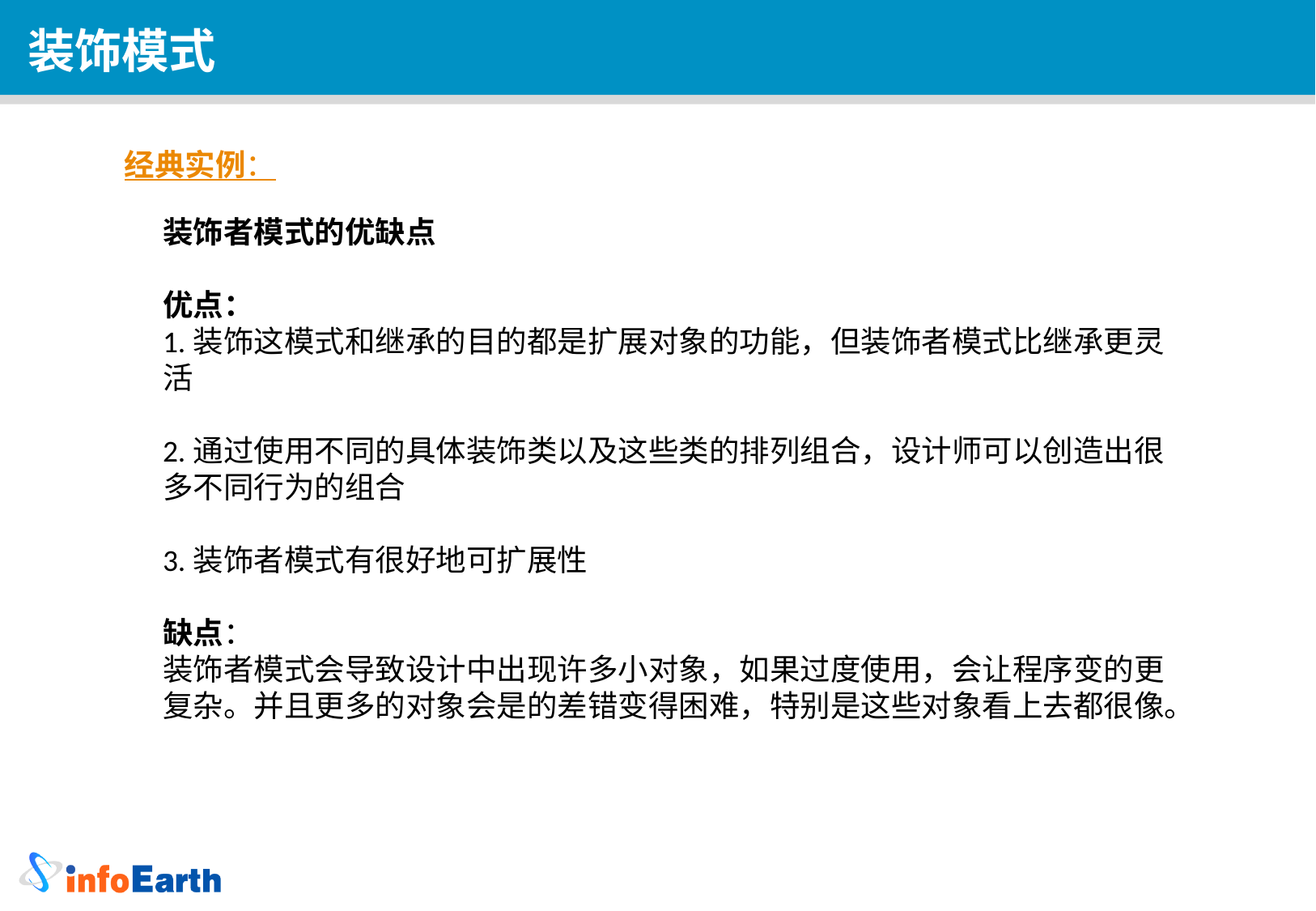

装饰模式
经典实例：
装饰者模式的优缺点

优点：
1.装饰这模式和继承的目的都是扩展对象的功能，但装饰者模式比继承更灵活

2.通过使用不同的具体装饰类以及这些类的排列组合，设计师可以创造出很多不同行为的组合

3.装饰者模式有很好地可扩展性

缺点：
装饰者模式会导致设计中出现许多小对象，如果过度使用，会让程序变的更复杂。并且更多的对象会是的差错变得困难，特别是这些对象看上去都很像。